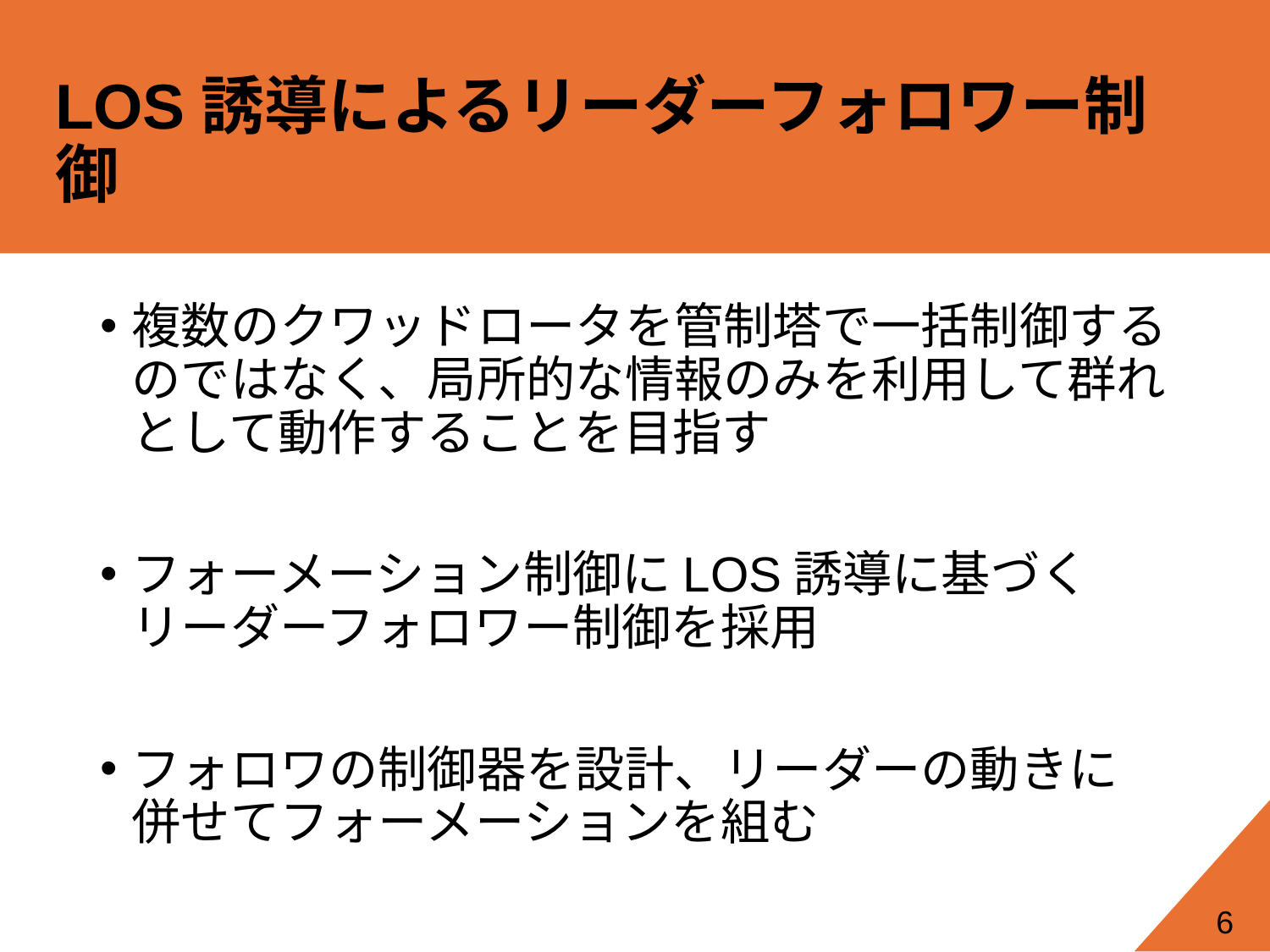

# LOS誘導によるリーダーフォロワー制御
複数のクワッドロータを管制塔で一括制御するのではなく、局所的な情報のみを利用して群れとして動作することを目指す

フォーメーション制御にLOS誘導に基づく
リーダーフォロワー制御を採用

フォロワの制御器を設計、リーダーの動きに
併せてフォーメーションを組む
6